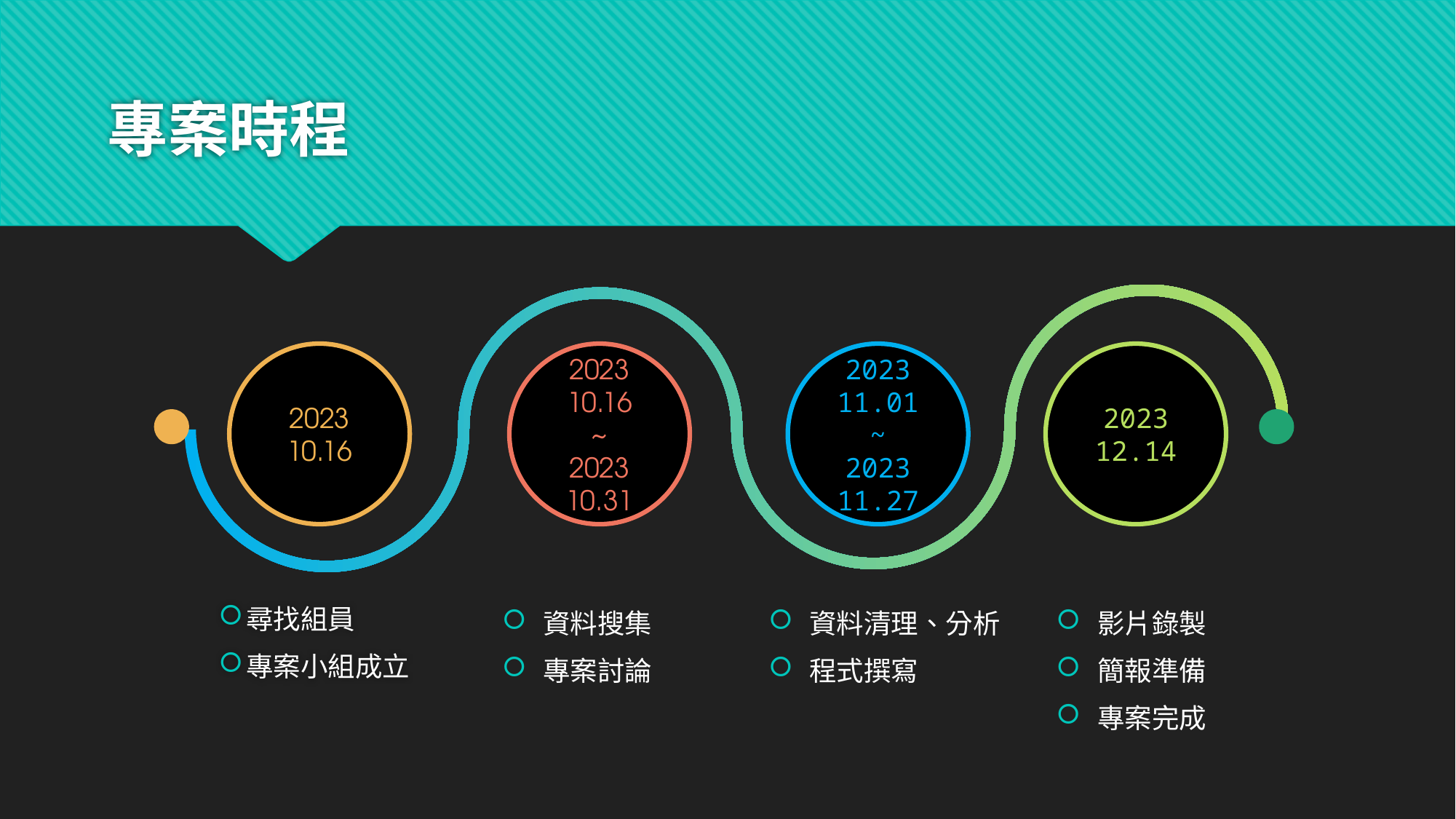

# 專案時程

尋找組員
專案小組成立
2023
10.16
2023
10.16
~
2023
10.31
2023
11.01
~
2023
11.27
2023
12.14

資料搜集
專案討論
資料清理、分析
程式撰寫

影片錄製
簡報準備
專案完成